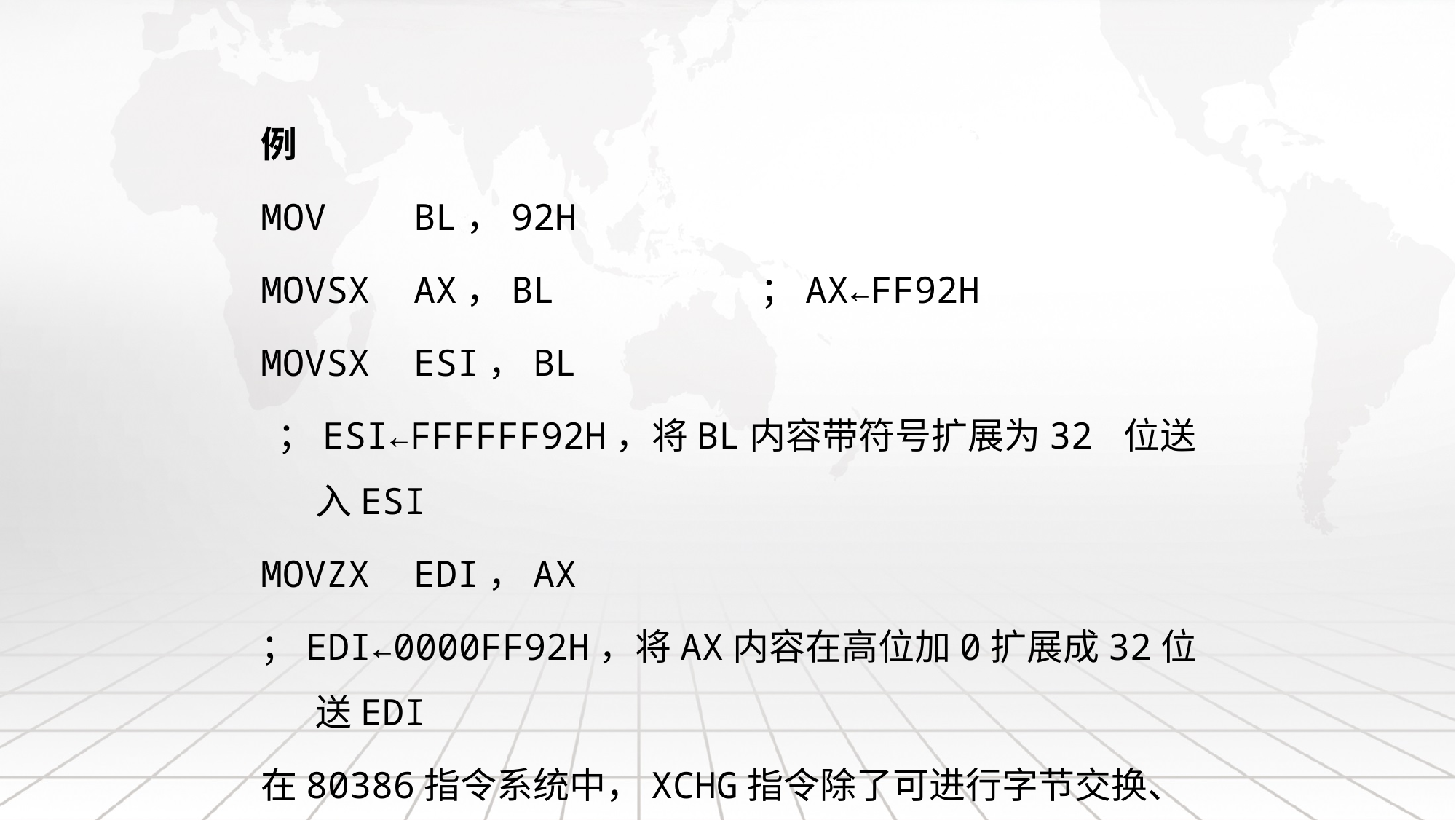

例
MOV    BL，92H
MOVSX  AX，BL         ；AX←FF92H
MOVSX  ESI，BL
 ；ESI←FFFFFF92H，将BL内容带符号扩展为32 位送入ESI
MOVZX  EDI，AX
；EDI←0000FF92H，将AX内容在高位加0扩展成32位送EDI
在80386指令系统中，XCHG指令除了可进行字节交换、字交换外，还可以实现双字交换。